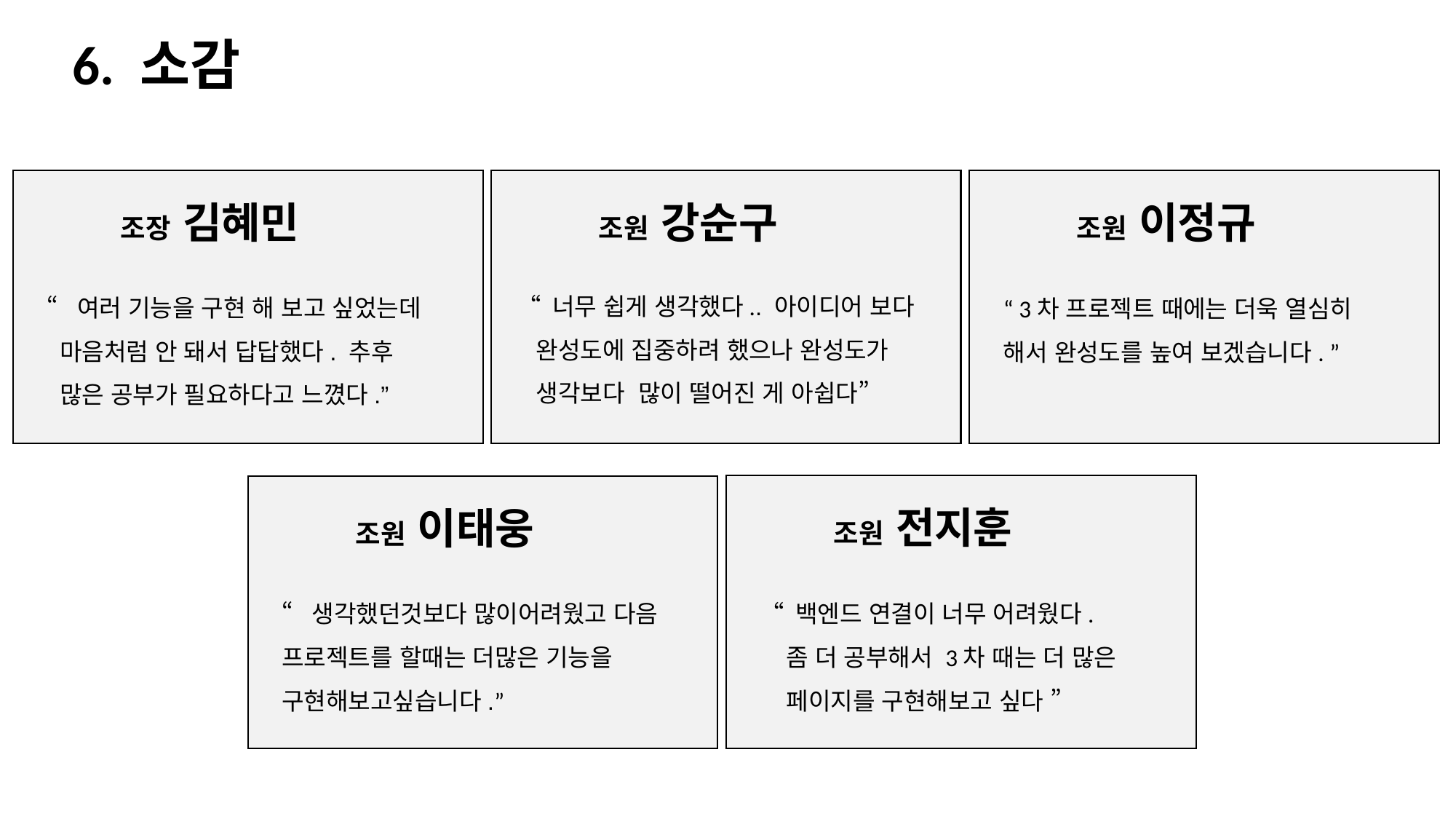

6. 소감

조장 김혜민
“여러 기능을 구현 해 보고 싶었는데
 마음처럼 안 돼서 답답했다. 추후
 많은 공부가 필요하다고 느꼈다.”

조원 이정규
“ 3차 프로젝트 때에는 더욱 열심히
해서 완성도를 높여 보겠습니다. ”

조원 강순구
“ 너무 쉽게 생각했다.. 아이디어 보다
  완성도에 집중하려 했으나 완성도가
  생각보다  많이 떨어진 게 아쉽다”

조원 전지훈
“ 백엔드 연결이 너무 어려웠다.
   좀 더 공부해서 3차 때는 더 많은
   페이지를 구현해보고 싶다 ”

조원 이태웅
“생각했던것보다 많이어려웠고 다음 프로젝트를 할때는 더많은 기능을
구현해보고싶습니다.”